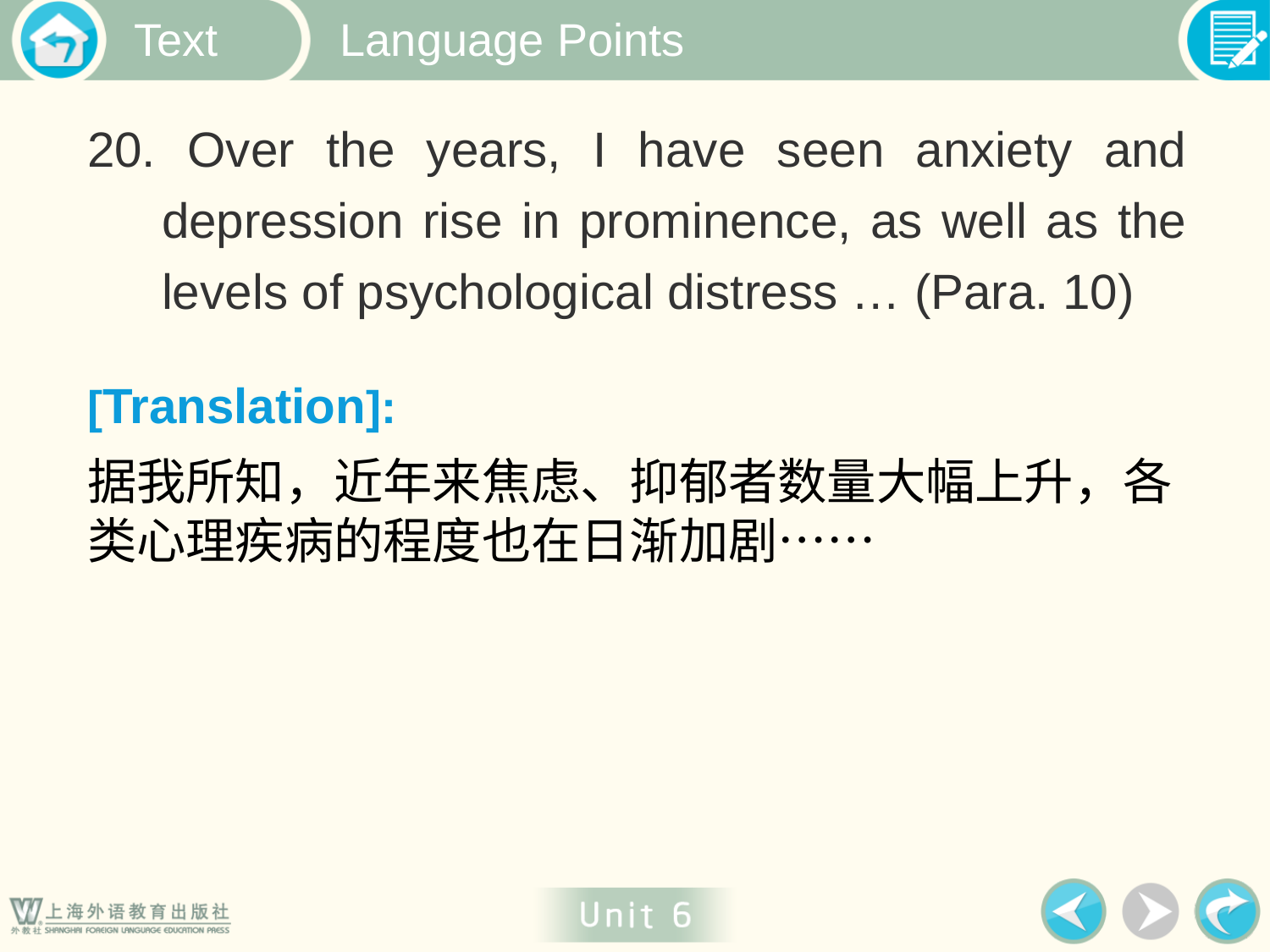

Language Points
20. Over the years, I have seen anxiety and depression rise in prominence, as well as the levels of psychological distress … (Para. 10)

[Translation]:
据我所知，近年来焦虑、抑郁者数量大幅上升，各类心理疾病的程度也在日渐加剧……